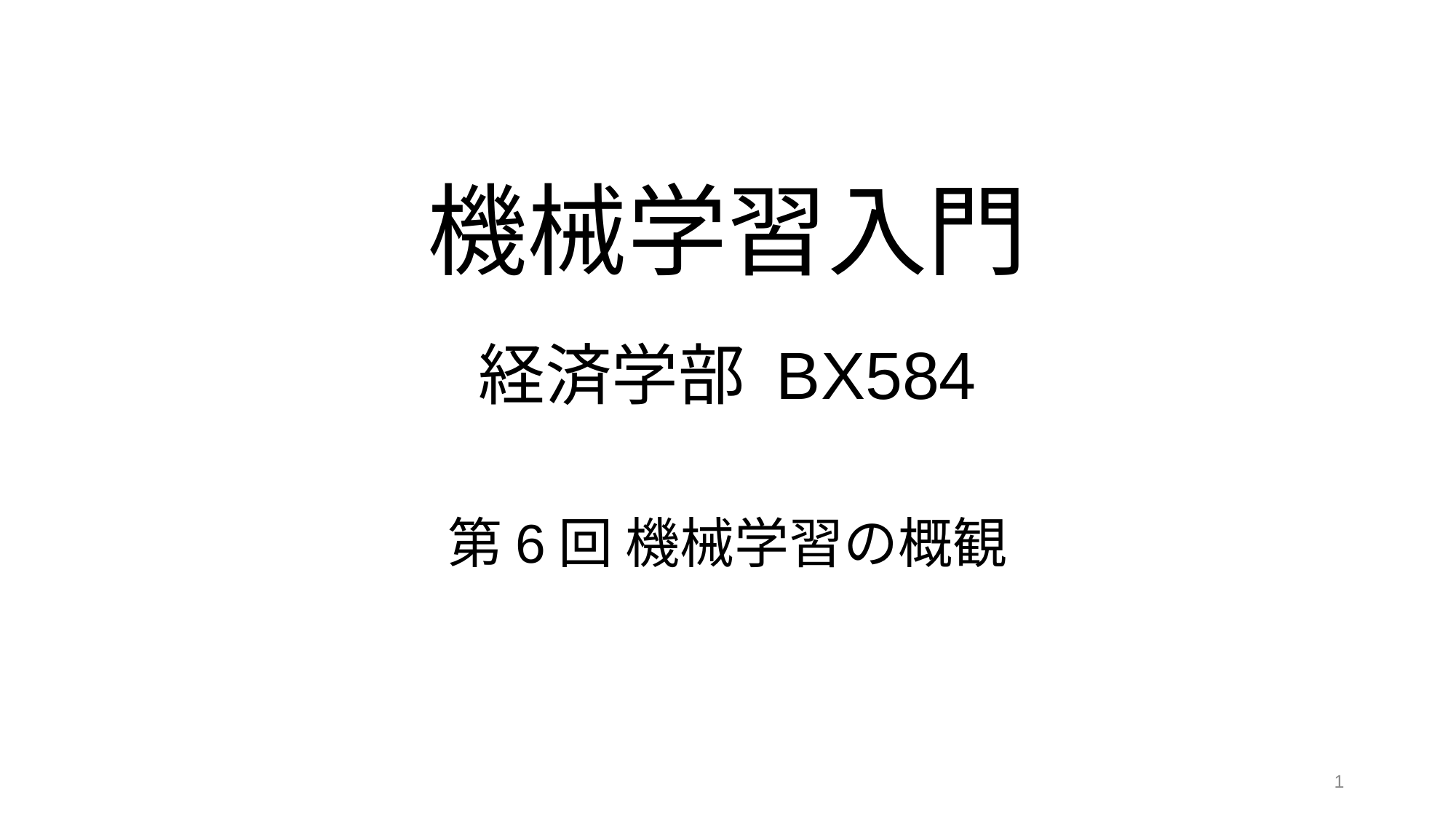

# 機械学習入門 経済学部 BX584

第6回 機械学習の概観
1